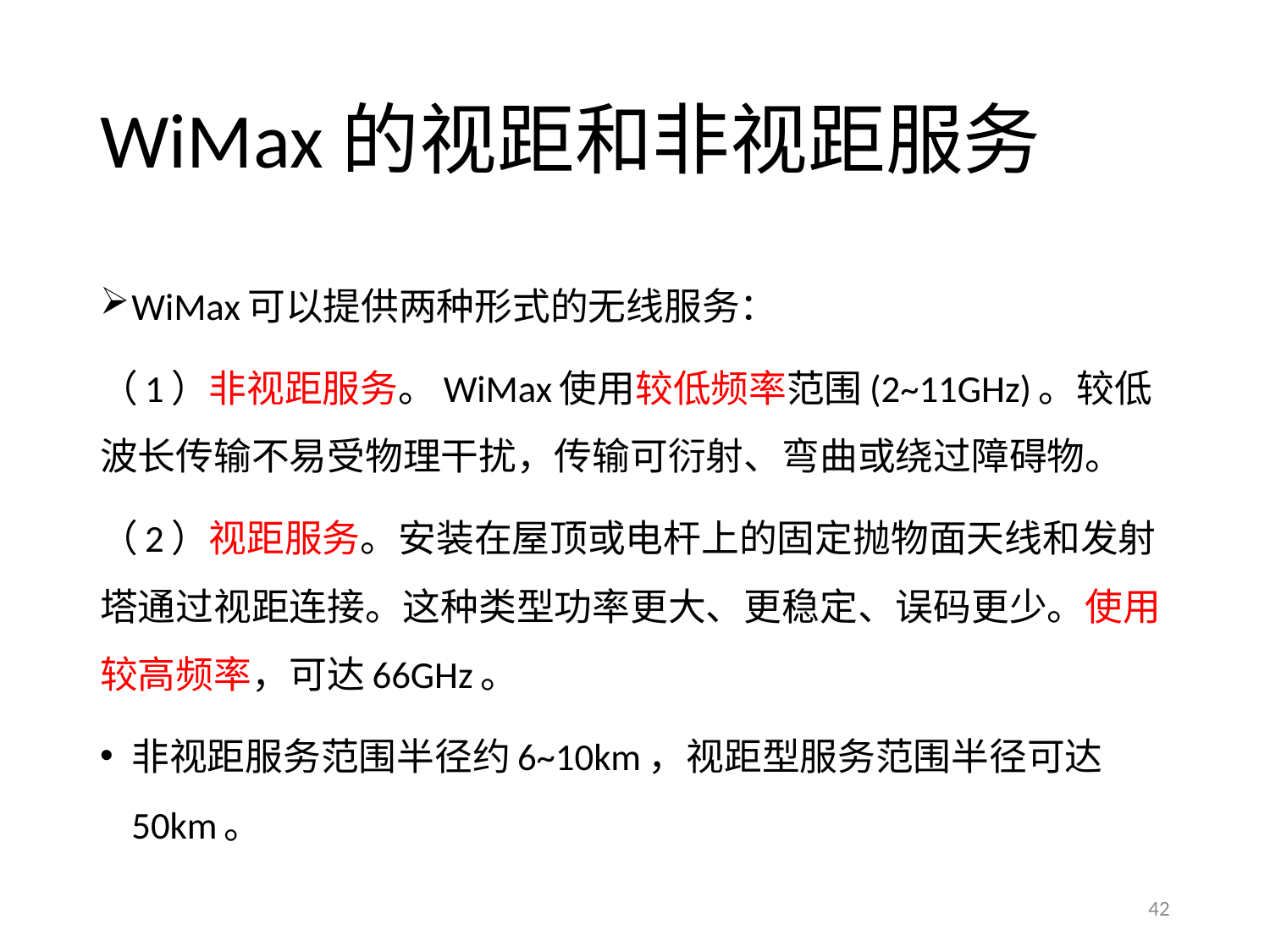

# WiMax的视距和非视距服务
WiMax可以提供两种形式的无线服务：
（1）非视距服务。WiMax使用较低频率范围(2~11GHz)。较低波长传输不易受物理干扰，传输可衍射、弯曲或绕过障碍物。
（2）视距服务。安装在屋顶或电杆上的固定抛物面天线和发射塔通过视距连接。这种类型功率更大、更稳定、误码更少。使用较高频率，可达66GHz。
非视距服务范围半径约6~10km，视距型服务范围半径可达50km。
42